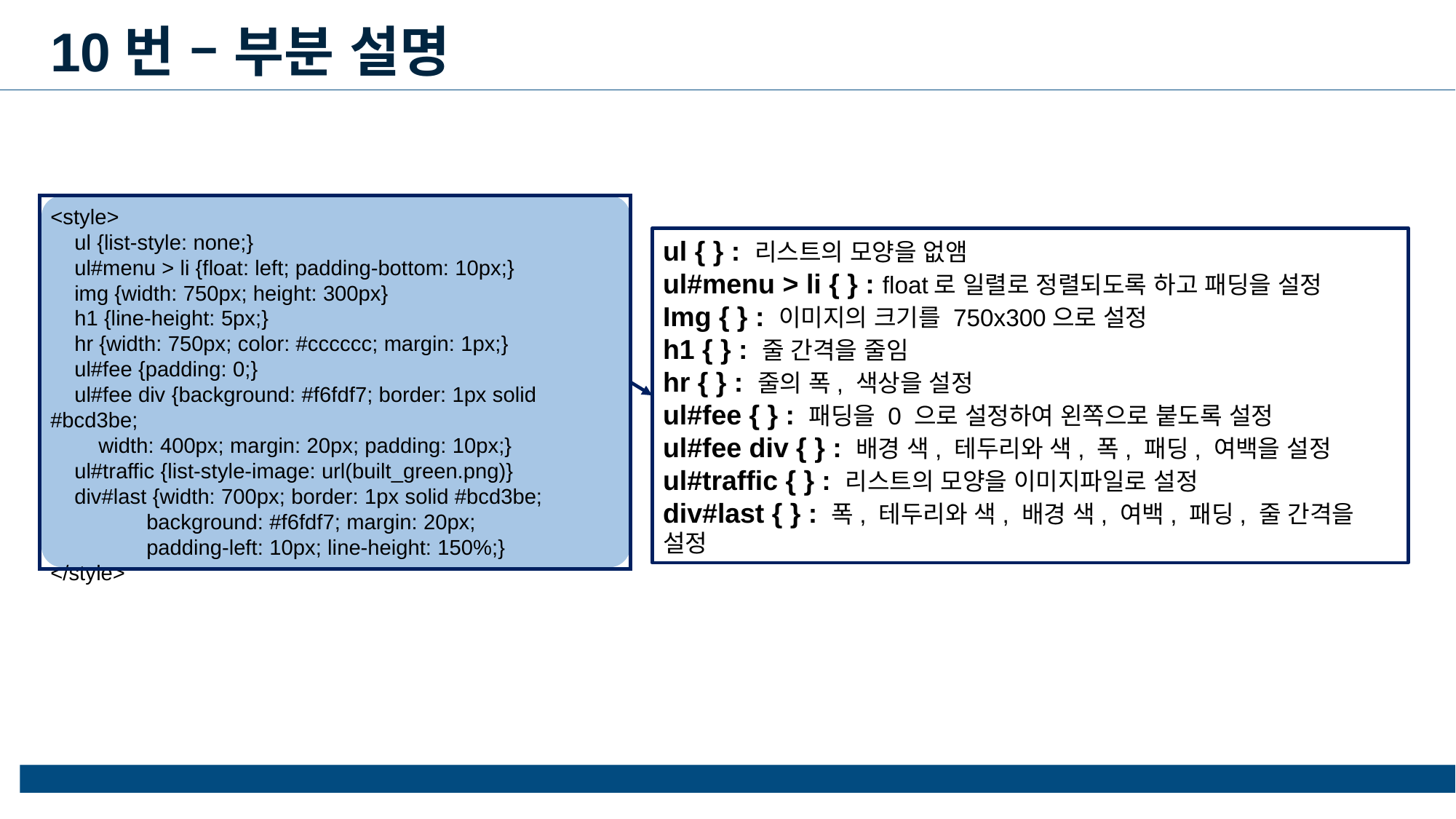

10번 – 부분 설명

<style>
    ul {list-style: none;}
    ul#menu > li {float: left; padding-bottom: 10px;}
    img {width: 750px; height: 300px}
    h1 {line-height: 5px;}
    hr {width: 750px; color: #cccccc; margin: 1px;}
    ul#fee {padding: 0;}
    ul#fee div {background: #f6fdf7; border: 1px solid #bcd3be;
        width: 400px; margin: 20px; padding: 10px;}
    ul#traffic {list-style-image: url(built_green.png)}
    div#last {width: 700px; border: 1px solid #bcd3be;
                background: #f6fdf7; margin: 20px;
                padding-left: 10px; line-height: 150%;}
</style>
ul { } : 리스트의 모양을 없앰
ul#menu > li { } : float로 일렬로 정렬되도록 하고 패딩을 설정
Img { } : 이미지의 크기를 750x300으로 설정
h1 { } : 줄 간격을 줄임
hr { } : 줄의 폭, 색상을 설정
ul#fee { } : 패딩을 0 으로 설정하여 왼쪽으로 붙도록 설정
ul#fee div { } : 배경 색, 테두리와 색, 폭, 패딩, 여백을 설정
ul#traffic { } : 리스트의 모양을 이미지파일로 설정
div#last { } : 폭, 테두리와 색, 배경 색, 여백, 패딩, 줄 간격을 설정